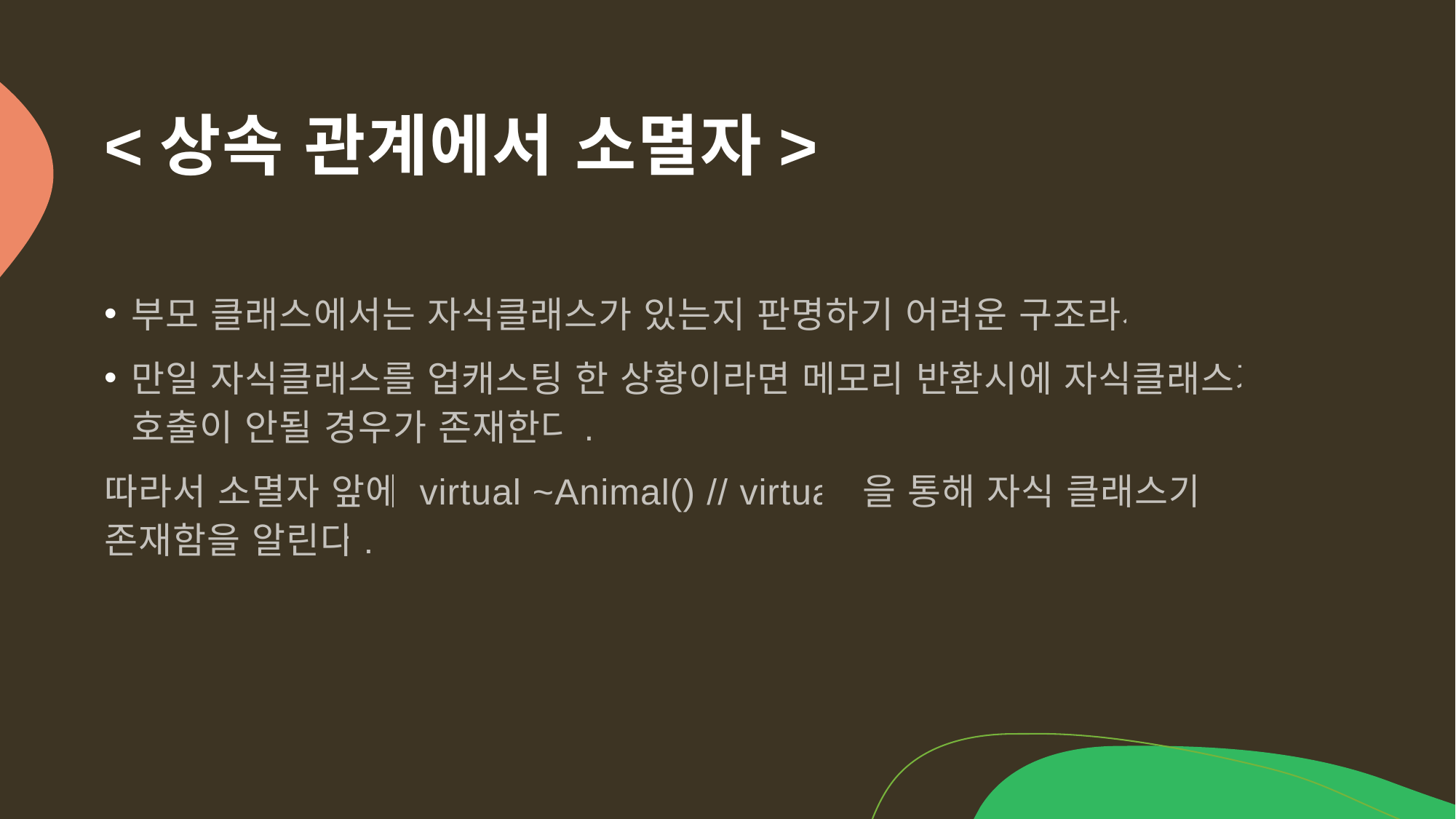

# <상속 관계에서 소멸자>

부모 클래스에서는 자식클래스가 있는지 판명하기 어려운 구조라서
만일 자식클래스를 업캐스팅 한 상황이라면 메모리 반환시에 자식클래스가 호출이 안될 경우가 존재한다.
따라서 소멸자 앞에 virtual ~Animal() // virtual 을 통해 자식 클래스가 존재함을 알린다.